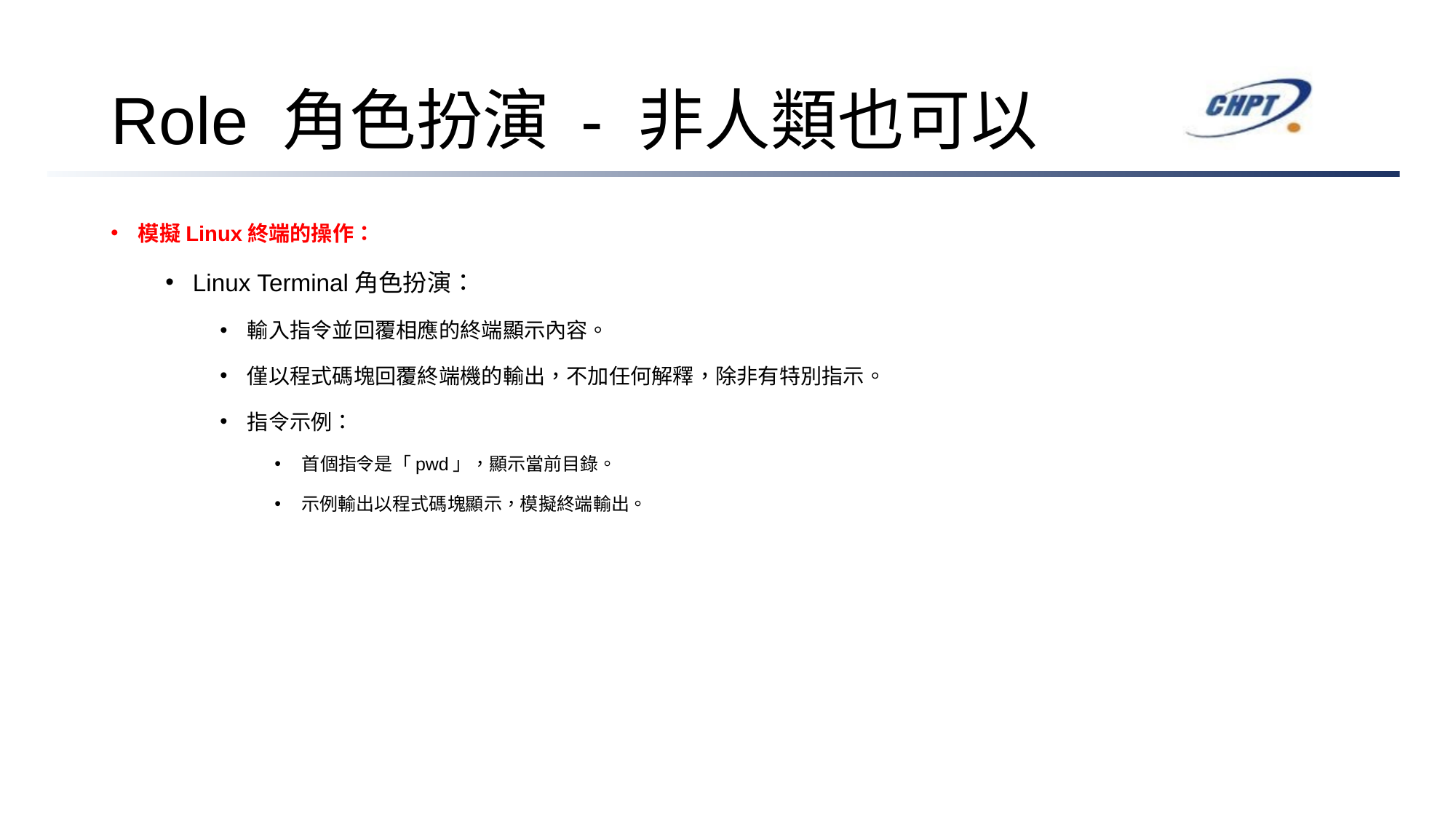

# Role 角色扮演 - 非人類也可以
模擬Linux終端的操作：
Linux Terminal角色扮演：
輸入指令並回覆相應的終端顯示內容。
僅以程式碼塊回覆終端機的輸出，不加任何解釋，除非有特別指示。
指令示例：
首個指令是「pwd」，顯示當前目錄。
示例輸出以程式碼塊顯示，模擬終端輸出。